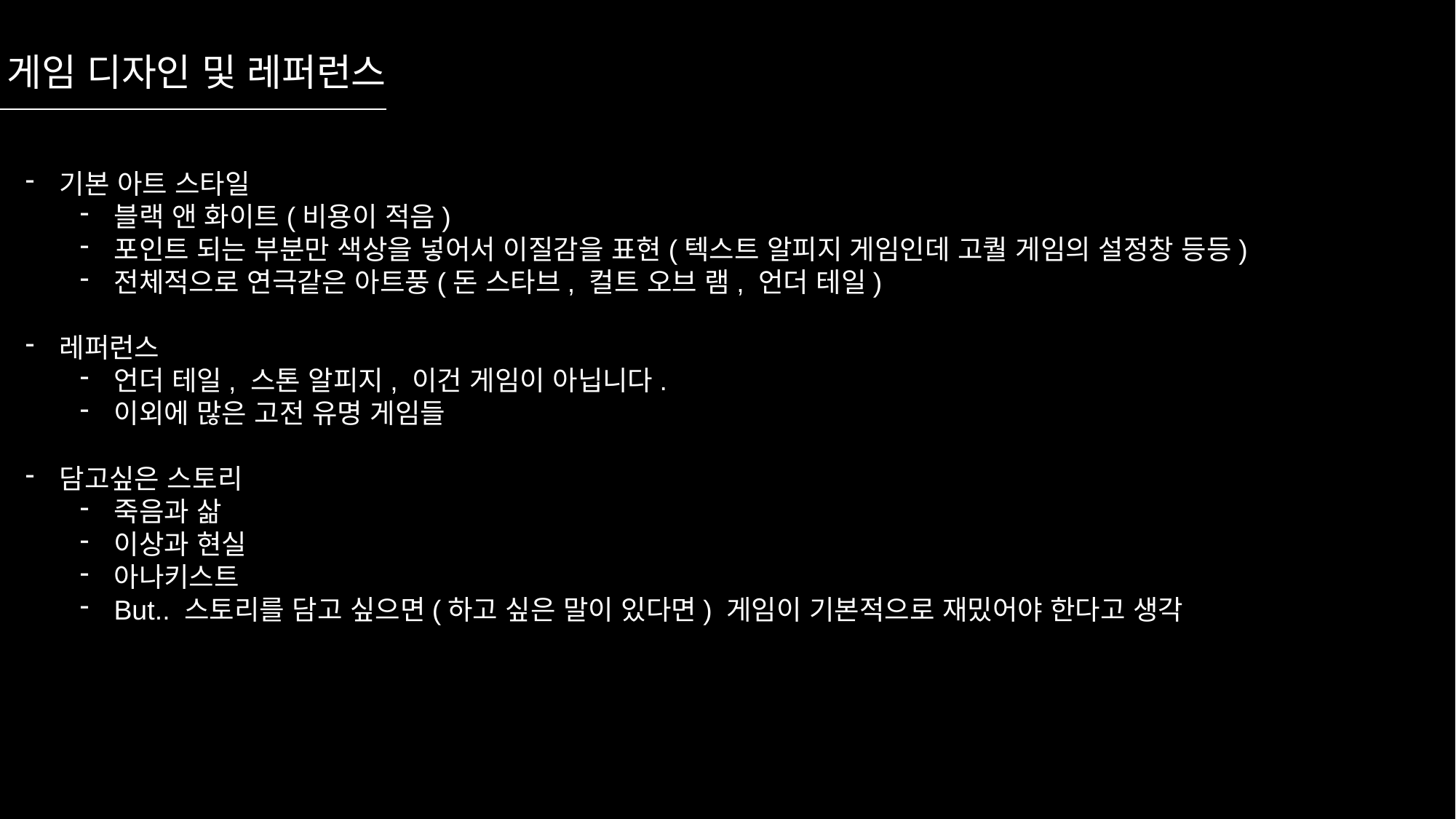

게임 디자인 및 레퍼런스
기본 아트 스타일
블랙 앤 화이트(비용이 적음)
포인트 되는 부분만 색상을 넣어서 이질감을 표현(텍스트 알피지 게임인데 고퀄 게임의 설정창 등등)
전체적으로 연극같은 아트풍(돈 스타브, 컬트 오브 램, 언더 테일)

레퍼런스
언더 테일, 스톤 알피지, 이건 게임이 아닙니다.
이외에 많은 고전 유명 게임들

담고싶은 스토리
죽음과 삶
이상과 현실
아나키스트
But.. 스토리를 담고 싶으면(하고 싶은 말이 있다면) 게임이 기본적으로 재밌어야 한다고 생각